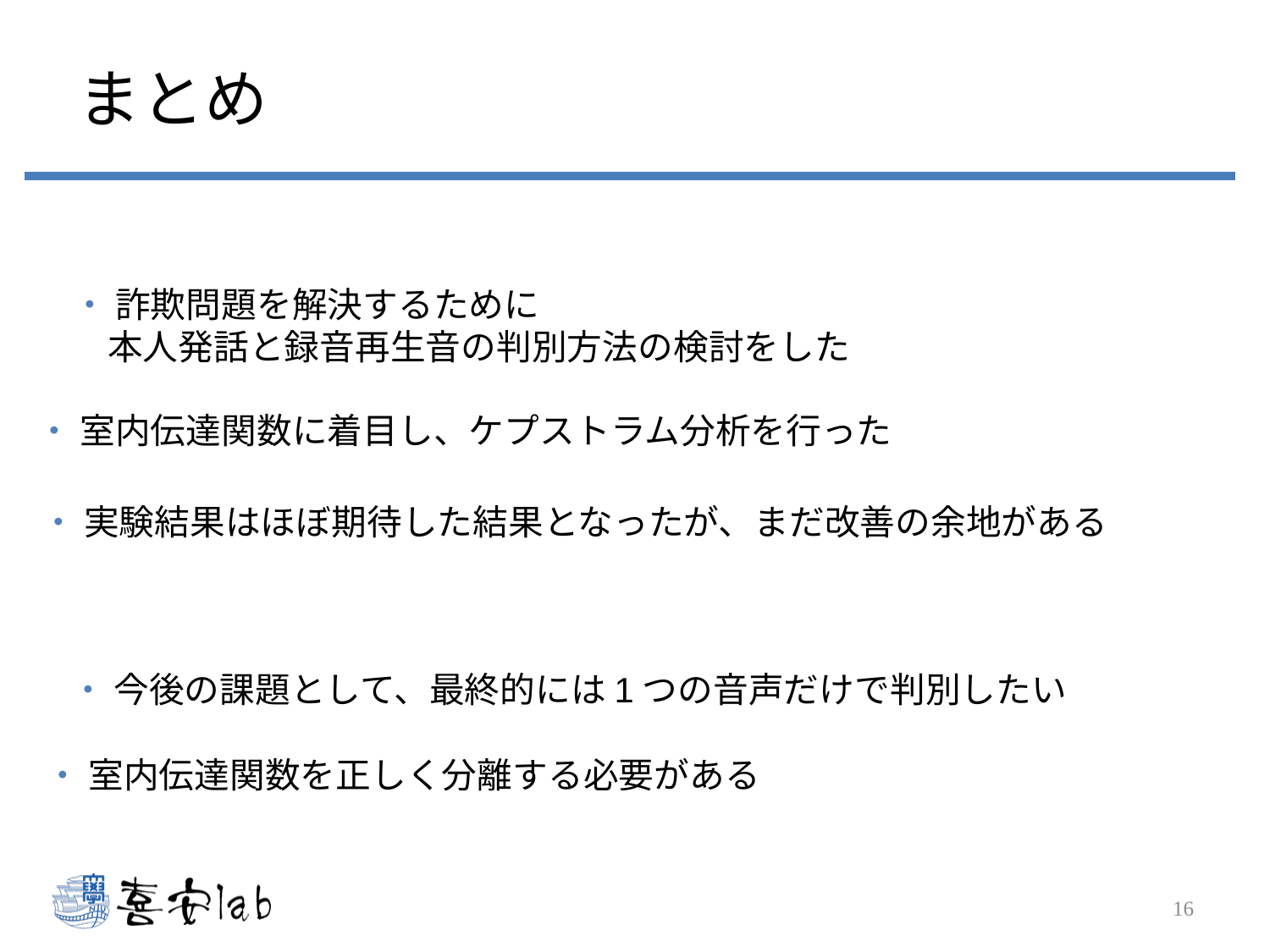

# まとめ
・ 詐欺問題を解決するために
　本人発話と録音再生音の判別方法の検討をした
・ 室内伝達関数に着目し、ケプストラム分析を行った
・ 実験結果はほぼ期待した結果となったが、まだ改善の余地がある
・ 今後の課題として、最終的には1つの音声だけで判別したい

・ 室内伝達関数を正しく分離する必要がある
16